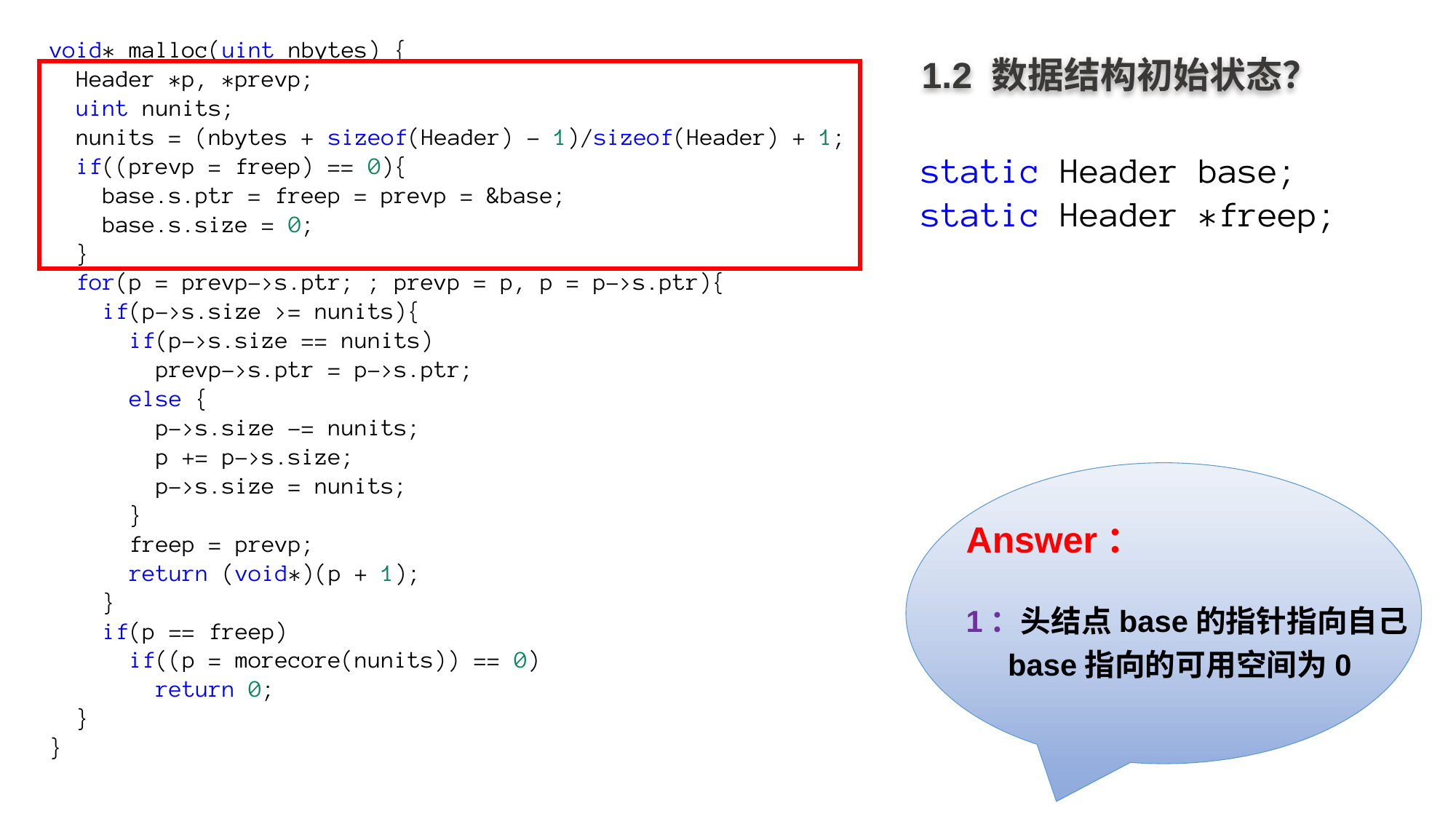

void* malloc(uint nbytes) {
  Header *p, *prevp;
  uint nunits;
  nunits = (nbytes + sizeof(Header) - 1)/sizeof(Header) + 1;
  if((prevp = freep) == 0){
    base.s.ptr = freep = prevp = &base;
    base.s.size = 0;
  }
  for(p = prevp->s.ptr; ; prevp = p, p = p->s.ptr){
    if(p->s.size >= nunits){
      if(p->s.size == nunits)
        prevp->s.ptr = p->s.ptr;
      else {
        p->s.size -= nunits;
        p += p->s.size;
        p->s.size = nunits;
      }
      freep = prevp;
      return (void*)(p + 1);
    }
    if(p == freep)
      if((p = morecore(nunits)) == 0)
        return 0;
  }
}
1.2 数据结构初始状态？

static Header base;
static Header *freep;

Answer：

1：头结点base的指针指向自己
     base指向的可用空间为0

7